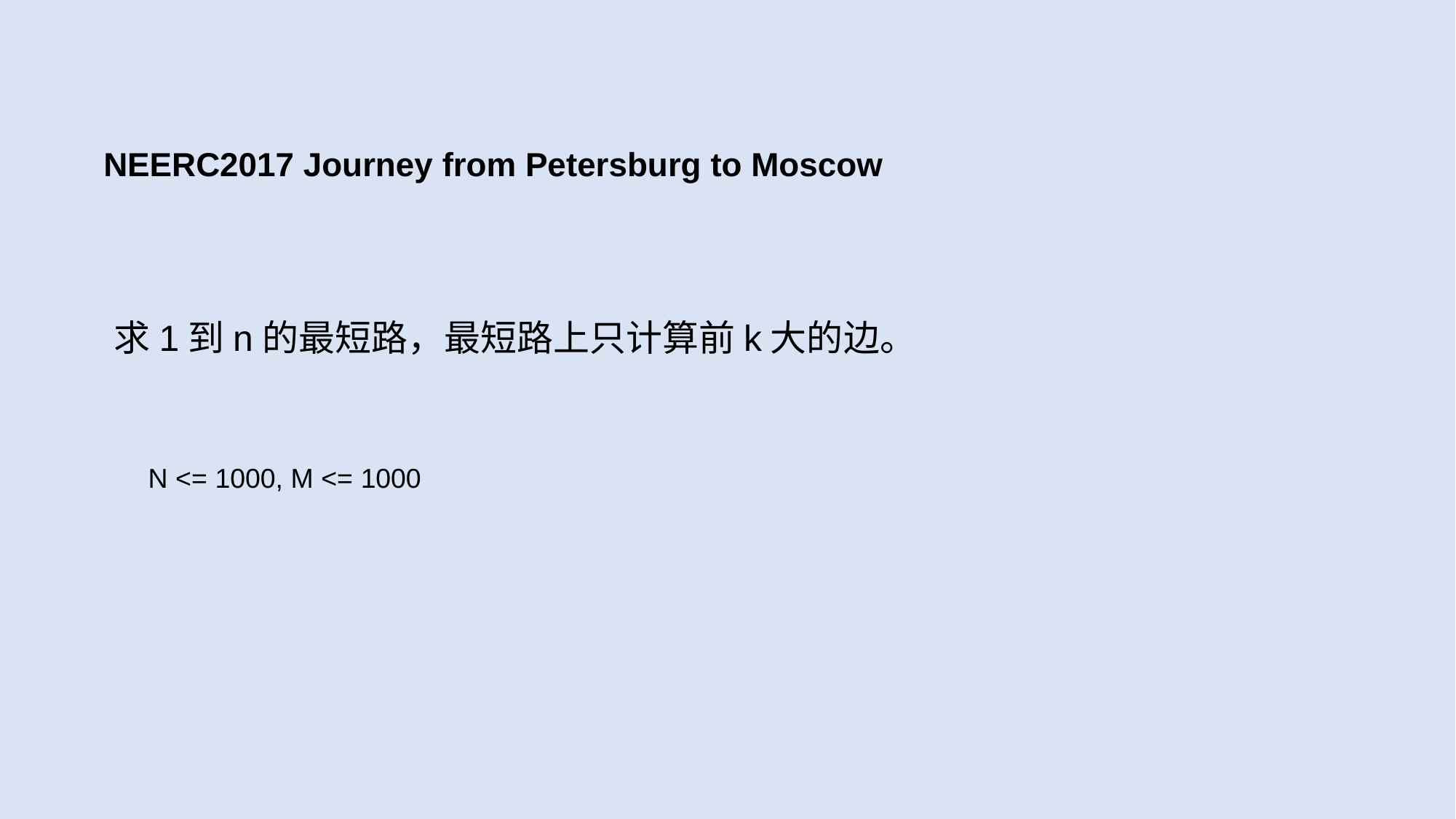

NEERC2017 Journey from Petersburg to Moscow

求1到n的最短路，最短路上只计算前k大的边。
N <= 1000, M <= 1000